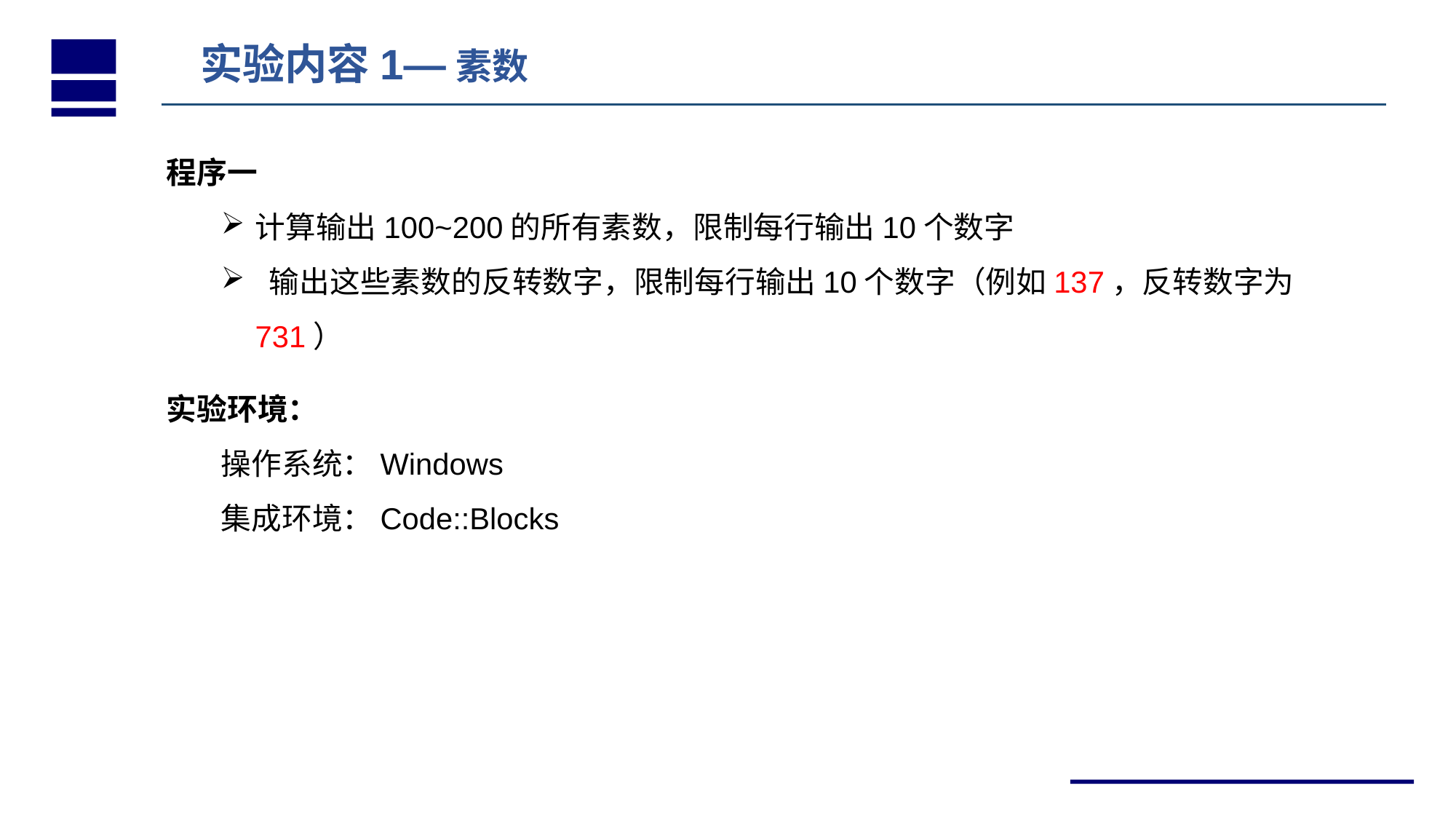

实验内容1—素数
程序一
计算输出100~200的所有素数，限制每行输出10个数字
 输出这些素数的反转数字，限制每行输出10个数字（例如137，反转数字为731）
实验环境：
操作系统：Windows
集成环境：Code::Blocks